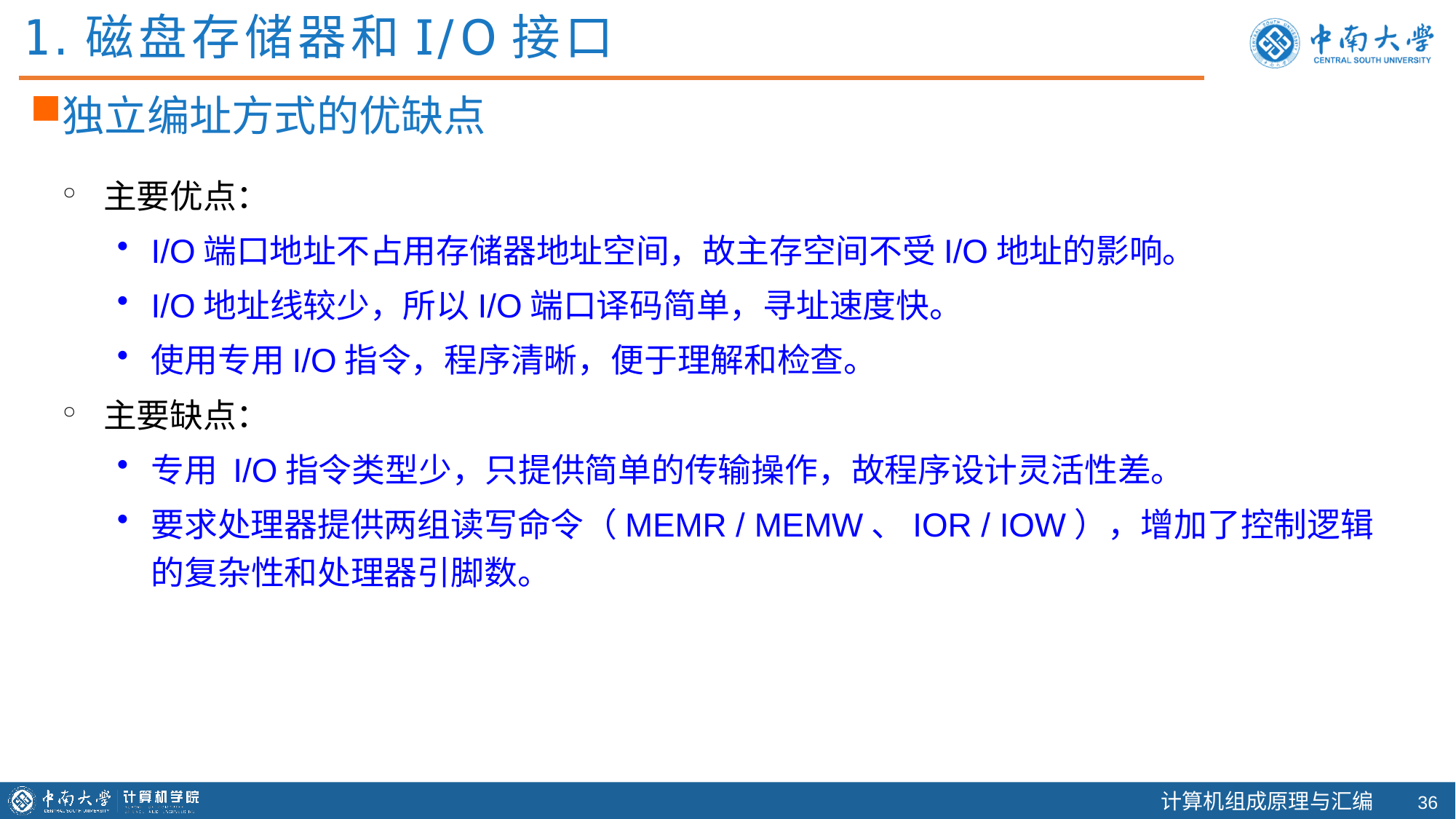

1.磁盘存储器和I/O接口

独立编址方式的优缺点
主要优点：
I/O端口地址不占用存储器地址空间，故主存空间不受I/O地址的影响。
I/O地址线较少，所以I/O端口译码简单，寻址速度快。
使用专用I/O指令，程序清晰，便于理解和检查。
主要缺点：
专用 I/O指令类型少，只提供简单的传输操作，故程序设计灵活性差。
要求处理器提供两组读写命令（MEMR / MEMW、IOR / IOW），增加了控制逻辑的复杂性和处理器引脚数。
36